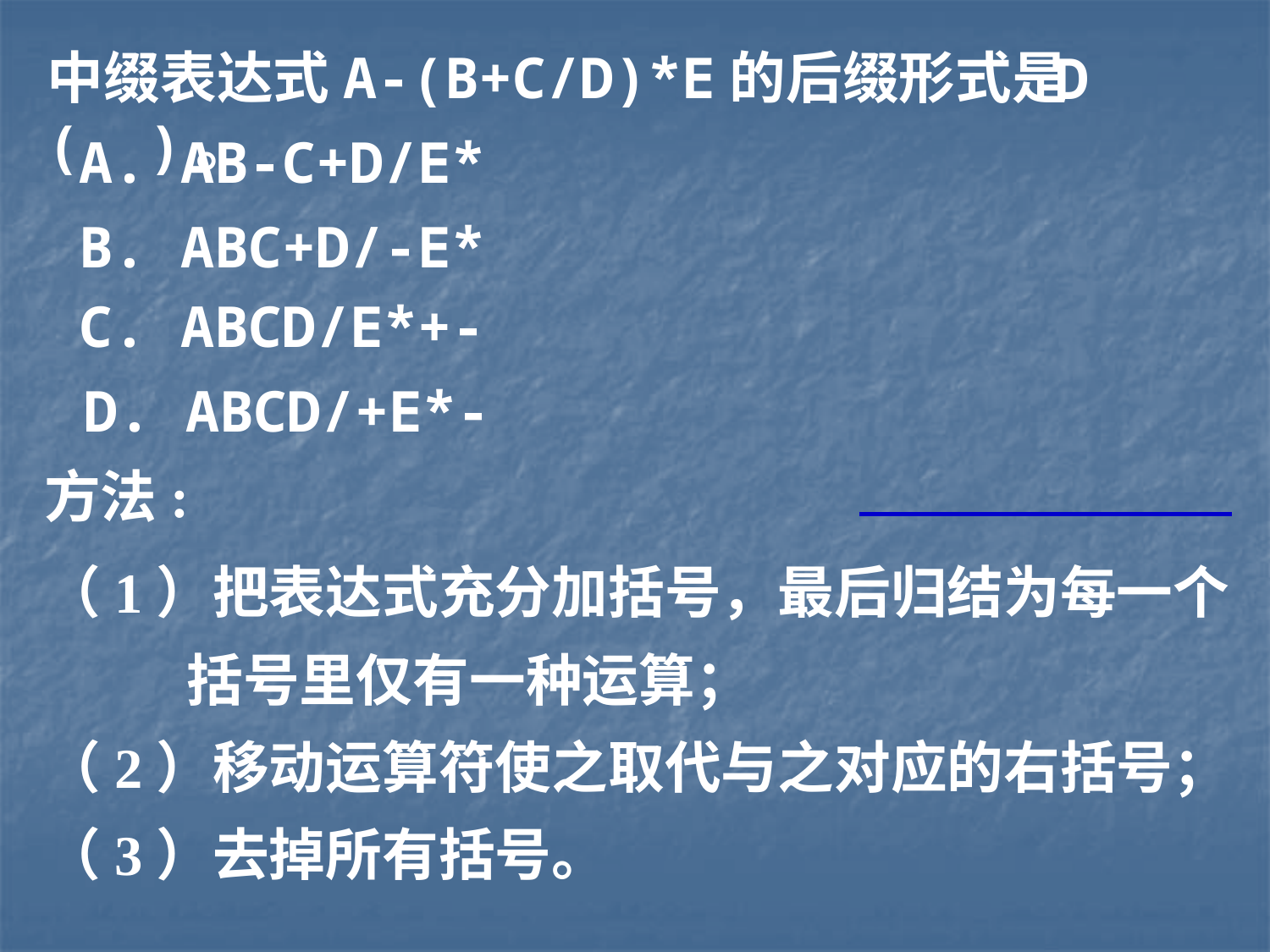

中缀表达式A-(B+C/D)*E的后缀形式是 (  )。
A. AB-C+D/E*
B. ABC+D/-E*
C. ABCD/E*+-
D. ABCD/+E*-
D

方法:
（1）把表达式充分加括号，最后归结为每一个
          括号里仅有一种运算；
（2）移动运算符使之取代与之对应的右括号；
（3）去掉所有括号。